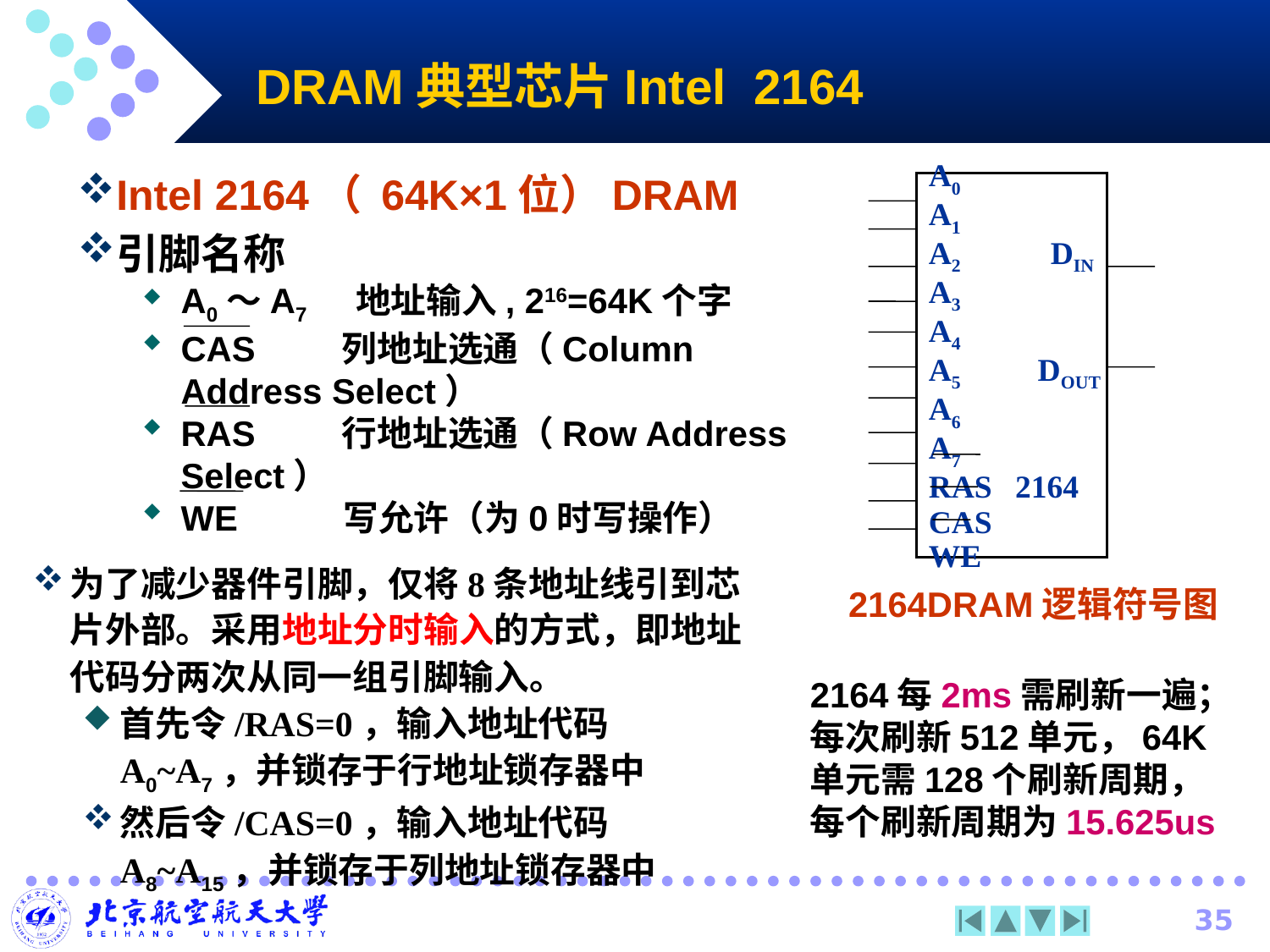

DRAM典型芯片Intel  2164
Intel 2164（ 64K×1位）DRAM
A0
A1
A2            DIN
A3
A4
A5          DOUT
A6
A7
RAS     2164
CAS
WE

引脚名称
A0～A7       地址输入, 216=64K个字
CAS        列地址选通（Column Address Select）
RAS        行地址选通（Row Address Select）
WE          写允许（为0时写操作）

为了减少器件引脚，仅将8条地址线引到芯片外部。采用地址分时输入的方式，即地址代码分两次从同一组引脚输入。
首先令/RAS=0，输入地址代码A0~A7，并锁存于行地址锁存器中
然后令/CAS=0，输入地址代码A8~A15，并锁存于列地址锁存器中
2164DRAM逻辑符号图
2164每2ms需刷新一遍；每次刷新512单元，64K单元需128个刷新周期，每个刷新周期为15.625us
35